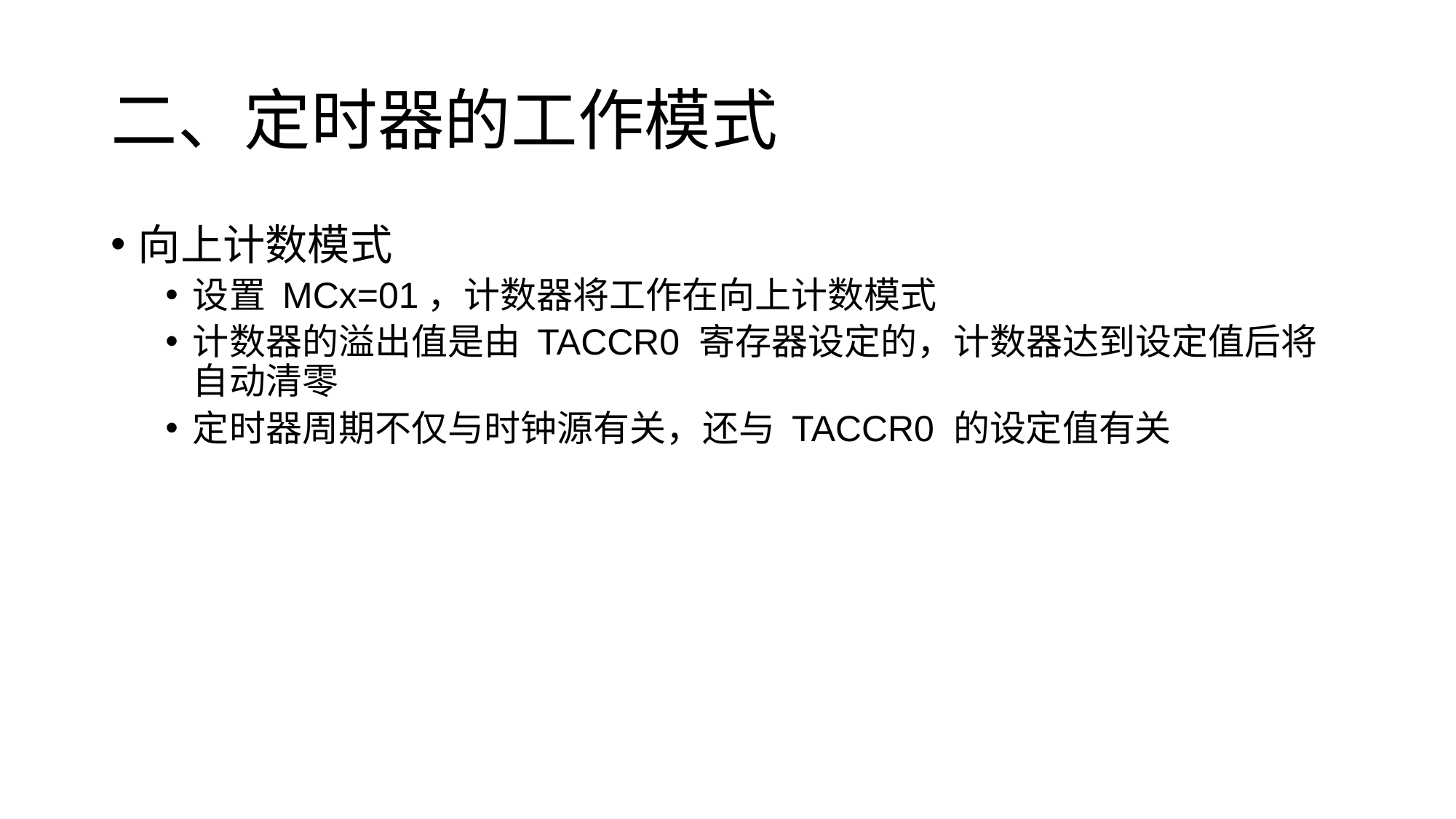

# 二、定时器的工作模式
向上计数模式
设置 MCx=01，计数器将工作在向上计数模式
计数器的溢出值是由 TACCR0 寄存器设定的，计数器达到设定值后将自动清零
定时器周期不仅与时钟源有关，还与 TACCR0 的设定值有关